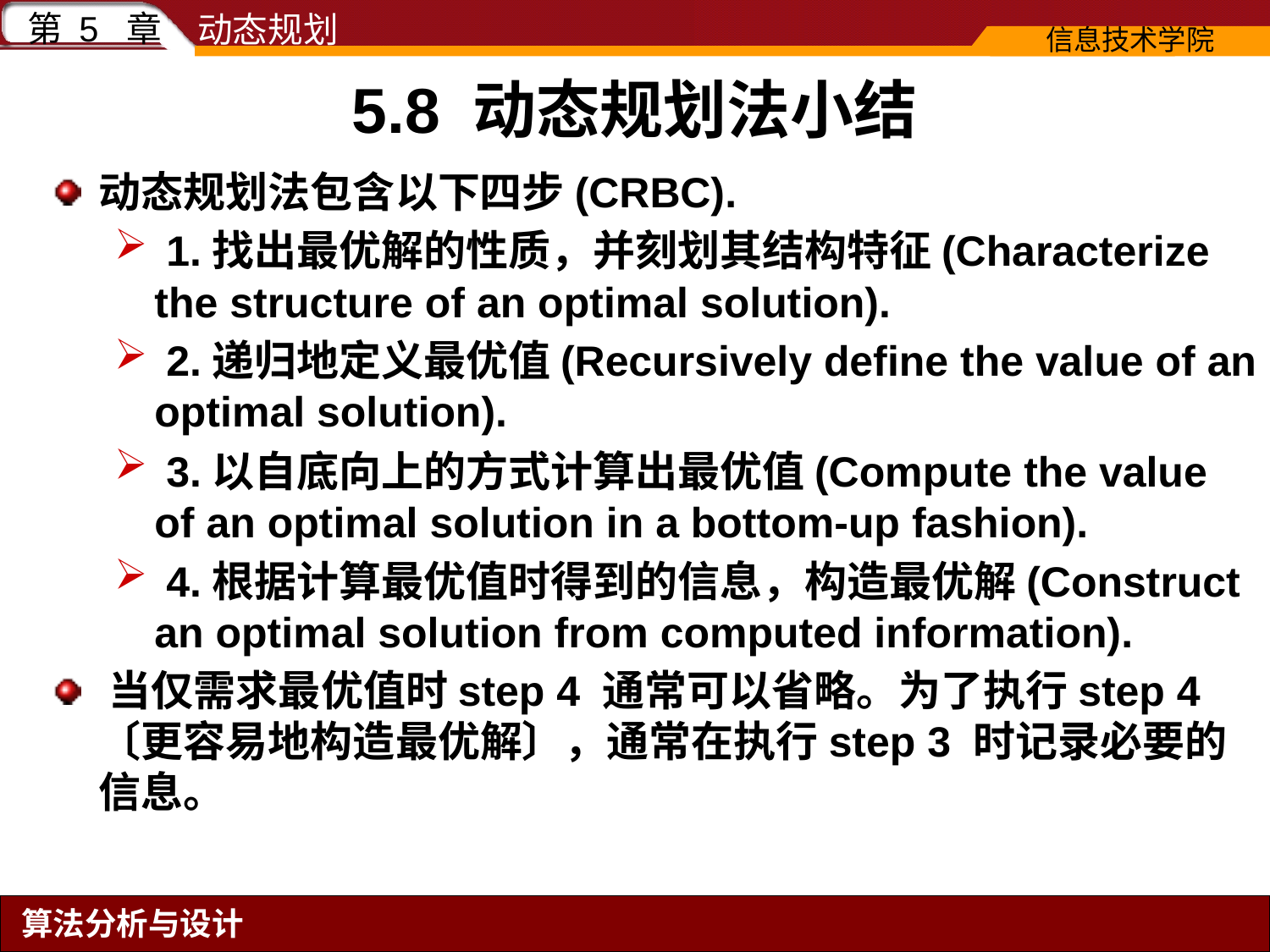

5.8 动态规划法小结
# 动态规划法包含以下四步(CRBC).
 1.找出最优解的性质，并刻划其结构特征(Characterize the structure of an optimal solution).
 2.递归地定义最优值(Recursively define the value of an optimal solution).
 3.以自底向上的方式计算出最优值(Compute the value of an optimal solution in a bottom-up fashion).
 4.根据计算最优值时得到的信息，构造最优解(Construct an optimal solution from computed information).
当仅需求最优值时step 4 通常可以省略。为了执行step 4〔更容易地构造最优解〕，通常在执行step 3 时记录必要的信息。